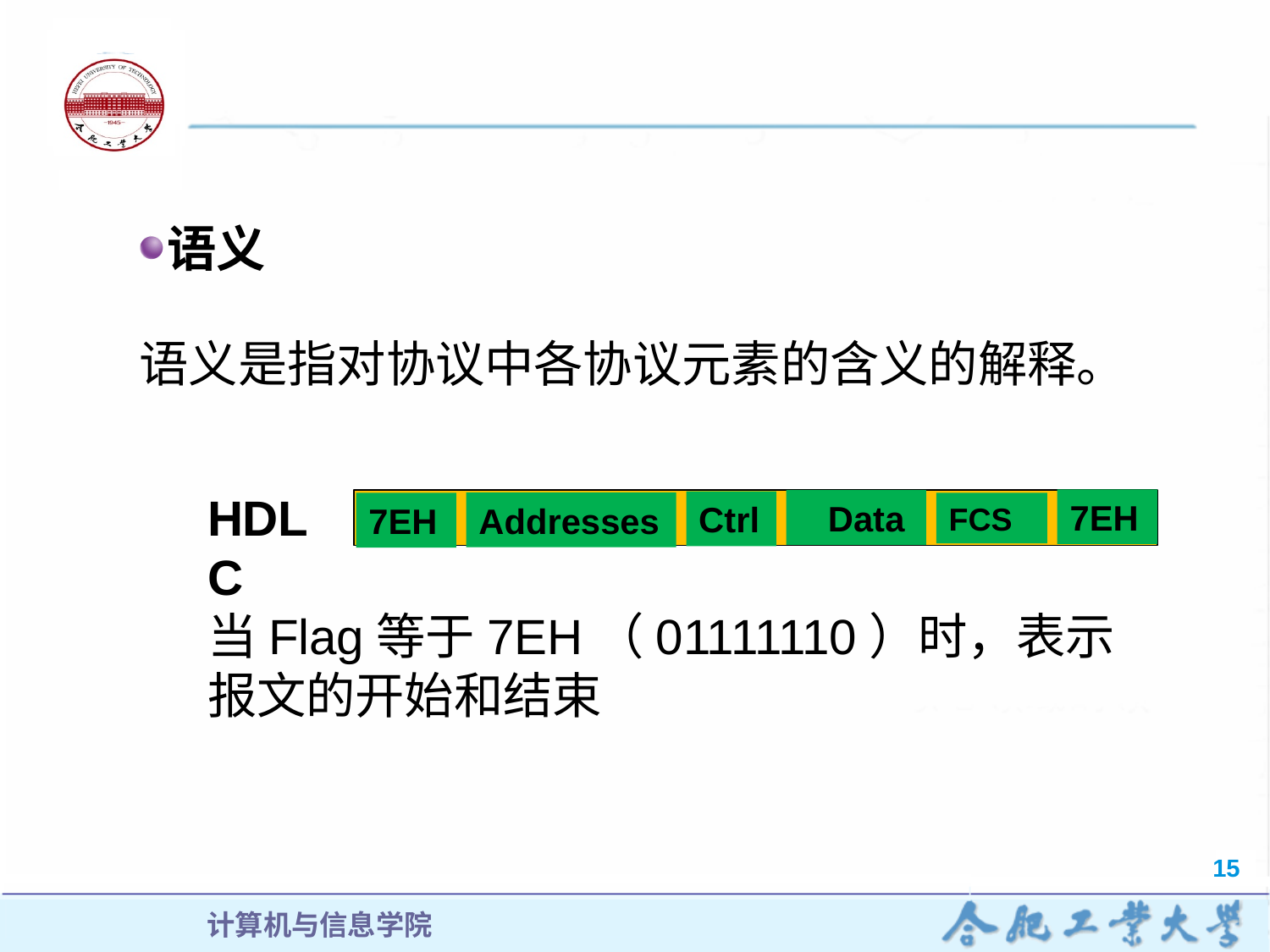

语义
语义是指对协议中各协议元素的含义的解释。
HDLC
7EH

   Data
Ctrl
Addresses
7EH
FCS
当Flag等于7EH（01111110）时，表示报文的开始和结束